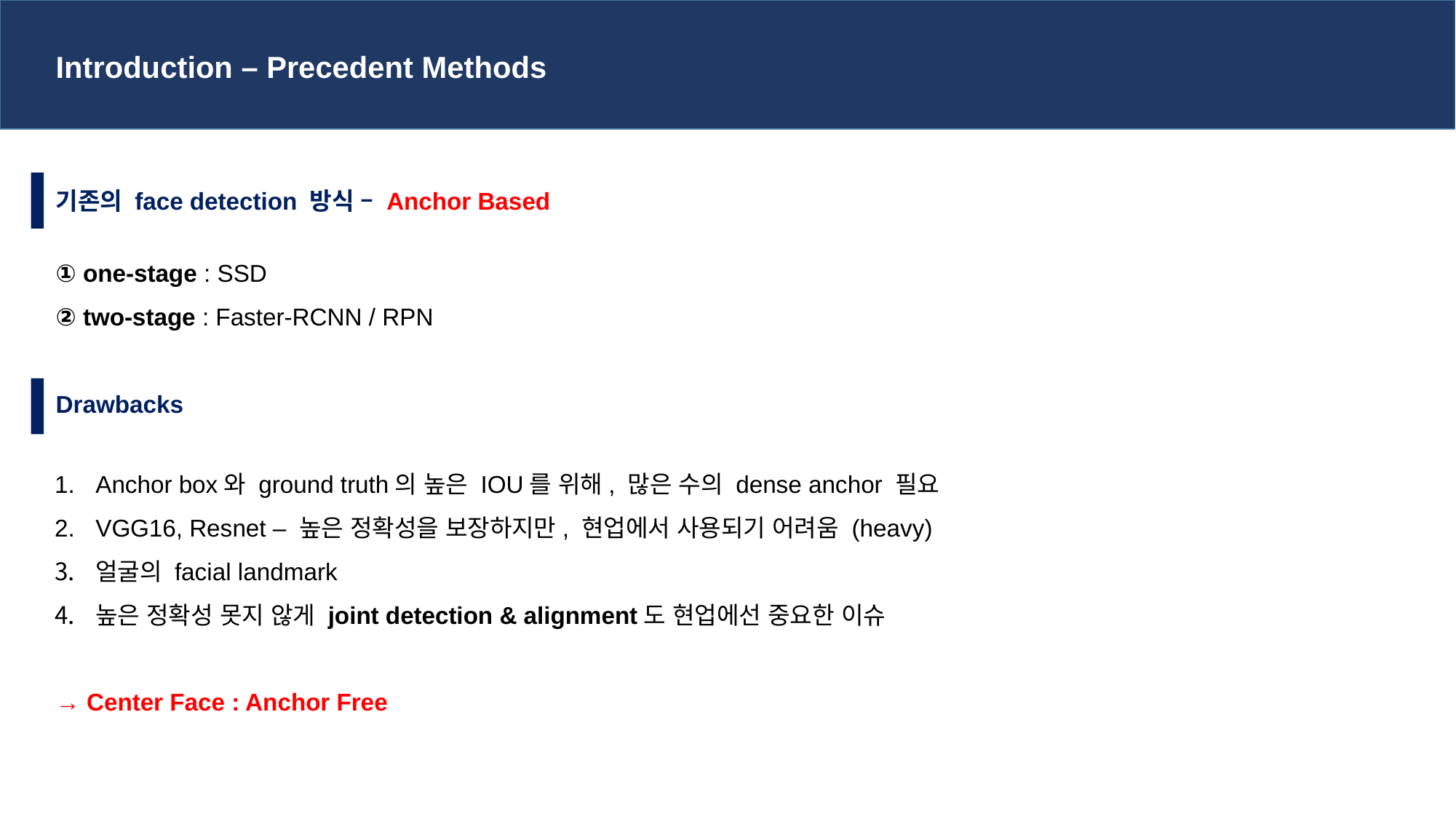

Introduction – Precedent Methods

기존의 face detection 방식 – Anchor Based
① one-stage : SSD
② two-stage : Faster-RCNN / RPN

Drawbacks
Anchor box와 ground truth의 높은 IOU를 위해, 많은 수의 dense anchor 필요
VGG16, Resnet – 높은 정확성을 보장하지만, 현업에서 사용되기 어려움 (heavy)
얼굴의 facial landmark
높은 정확성 못지 않게 joint detection & alignment도 현업에선 중요한 이슈
→ Center Face : Anchor Free